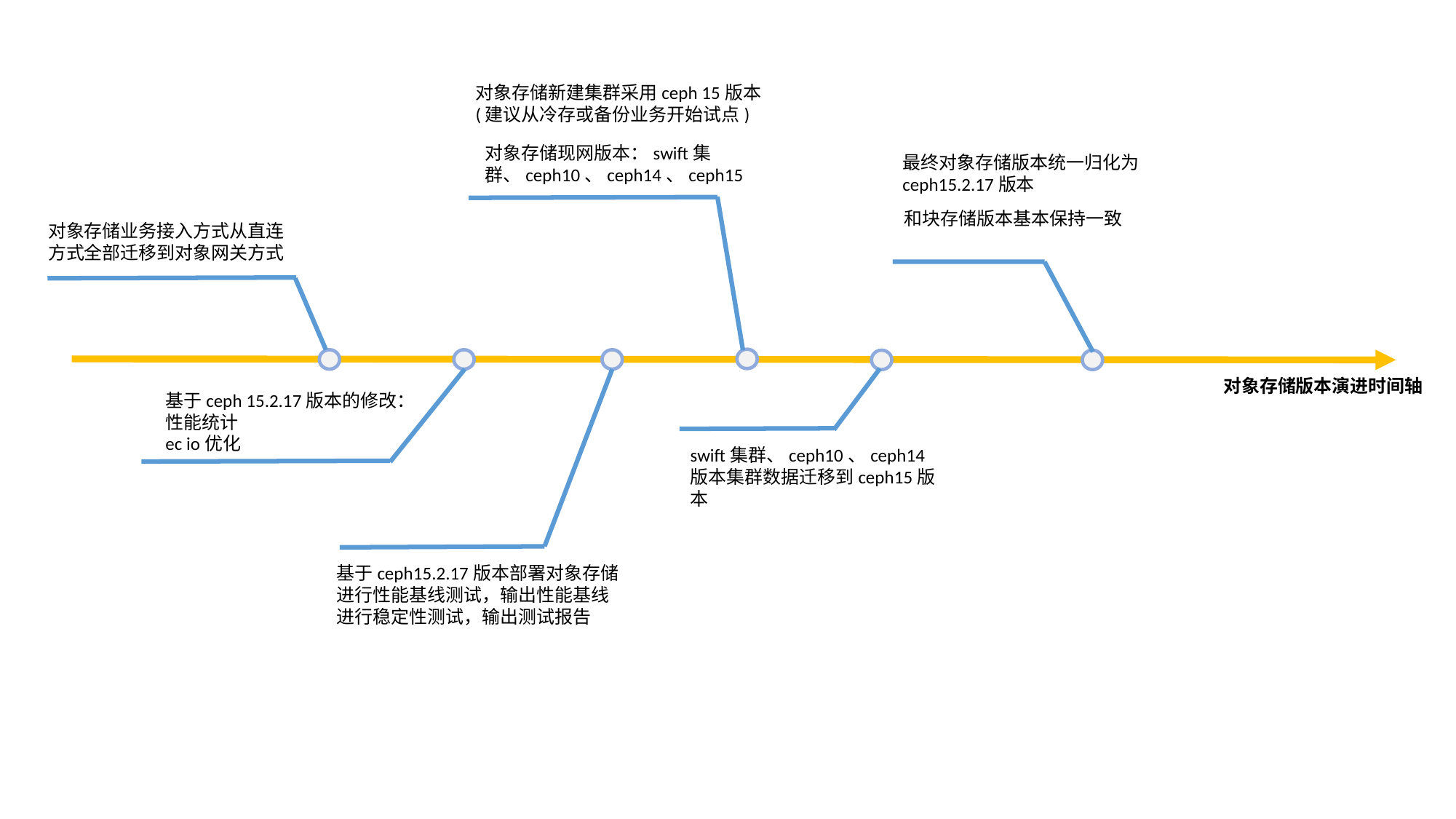

对象存储新建集群采用ceph 15版本
(建议从冷存或备份业务开始试点)
对象存储现网版本：swift集群、ceph10、ceph14、ceph15
最终对象存储版本统一归化为ceph15.2.17版本
和块存储版本基本保持一致
对象存储业务接入方式从直连方式全部迁移到对象网关方式

对象存储版本演进时间轴
基于ceph 15.2.17版本的修改：
性能统计
ec io优化
swift集群、ceph10、ceph14版本集群数据迁移到ceph15版本
基于ceph15.2.17版本部署对象存储
进行性能基线测试，输出性能基线
进行稳定性测试，输出测试报告